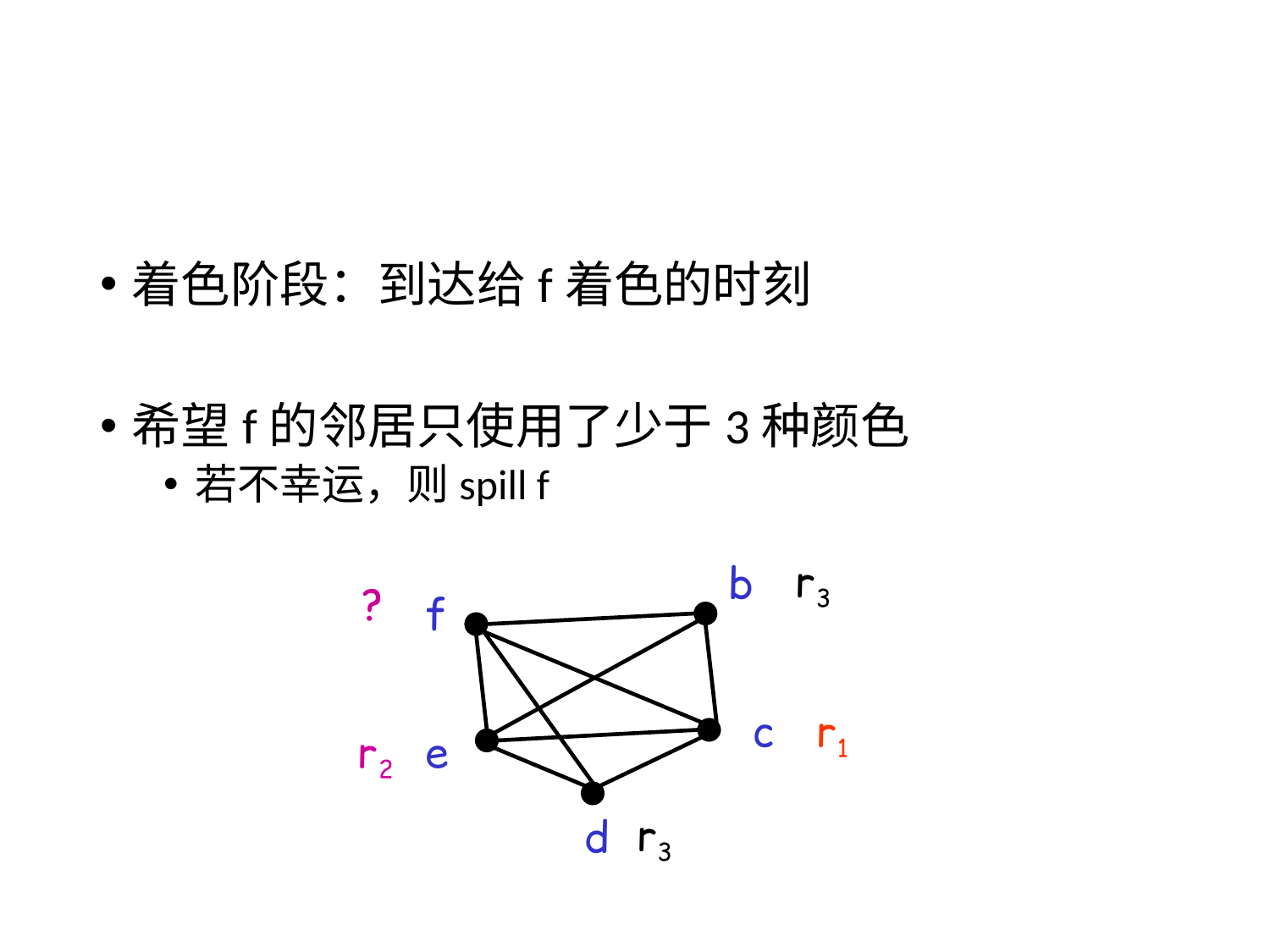

#
着色阶段：到达给f着色的时刻

希望f的邻居只使用了少于3种颜色
若不幸运，则spill f
r3
b

c
r1
r2
e

r3
d
?
f